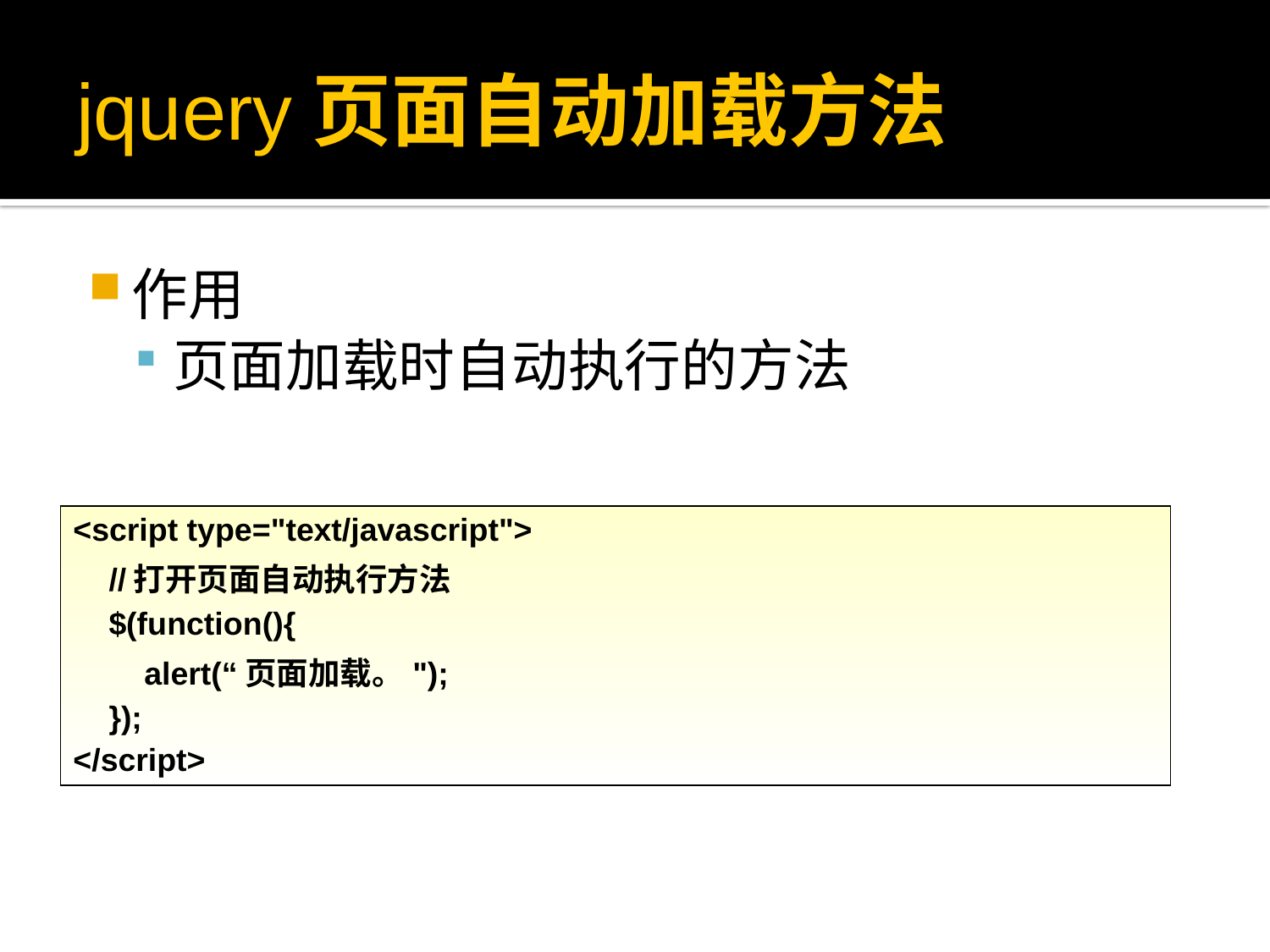

# jquery页面自动加载方法
作用
页面加载时自动执行的方法
| <script type="text/javascript"> //打开页面自动执行方法 $(function(){ alert(“页面加载。"); }); </script> |
| --- |